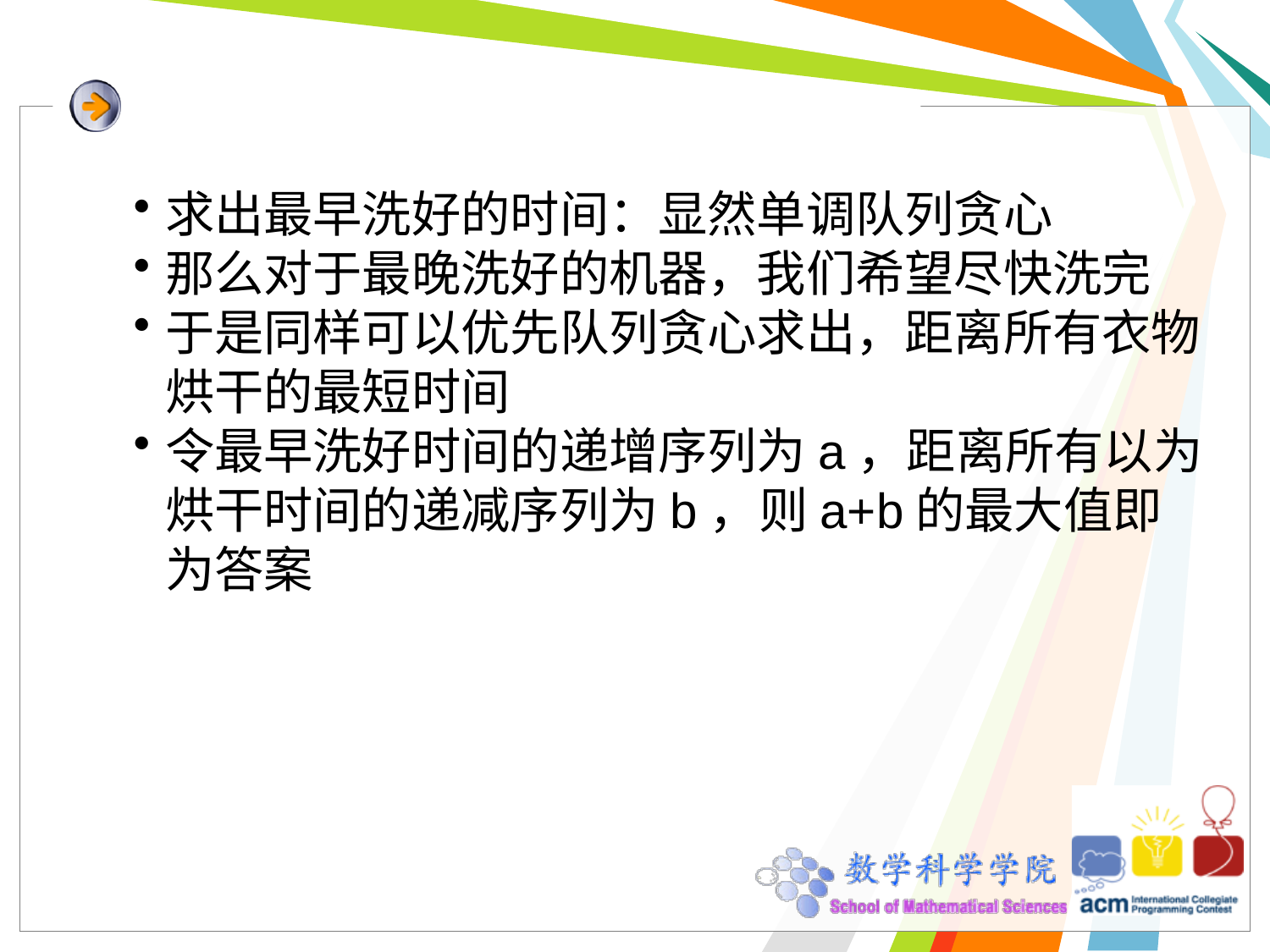

25

求出最早洗好的时间：显然单调队列贪心
那么对于最晚洗好的机器，我们希望尽快洗完
于是同样可以优先队列贪心求出，距离所有衣物烘干的最短时间
令最早洗好时间的递增序列为a，距离所有以为烘干时间的递减序列为b，则a+b的最大值即为答案